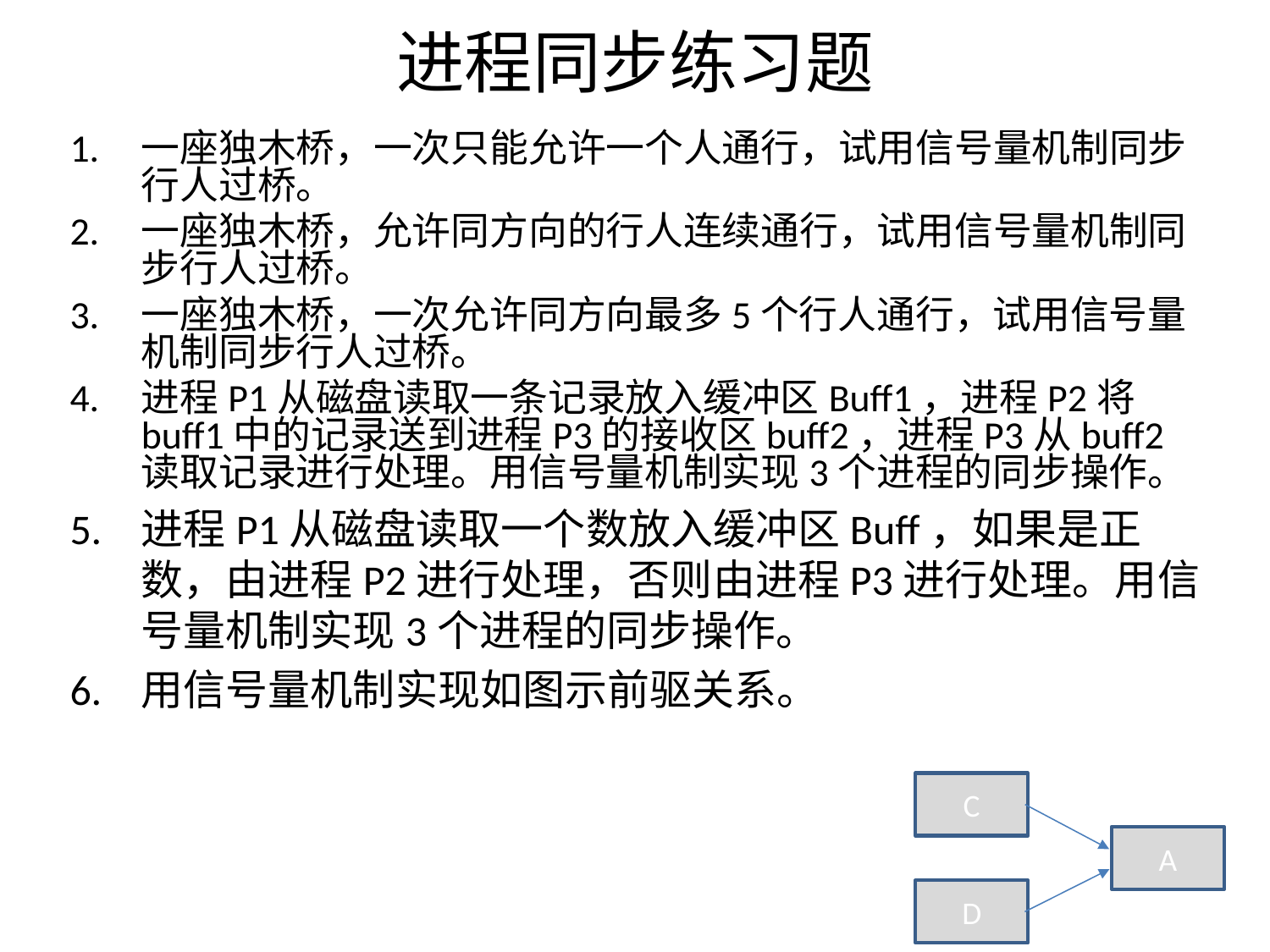

# 进程同步练习题
一座独木桥，一次只能允许一个人通行，试用信号量机制同步行人过桥。
一座独木桥，允许同方向的行人连续通行，试用信号量机制同步行人过桥。
一座独木桥，一次允许同方向最多5个行人通行，试用信号量机制同步行人过桥。
进程P1从磁盘读取一条记录放入缓冲区Buff1，进程P2将buff1中的记录送到进程P3的接收区buff2，进程P3从buff2读取记录进行处理。用信号量机制实现3个进程的同步操作。
进程P1从磁盘读取一个数放入缓冲区Buff，如果是正数，由进程P2进行处理，否则由进程P3进行处理。用信号量机制实现3个进程的同步操作。
用信号量机制实现如图示前驱关系。

C

A

D